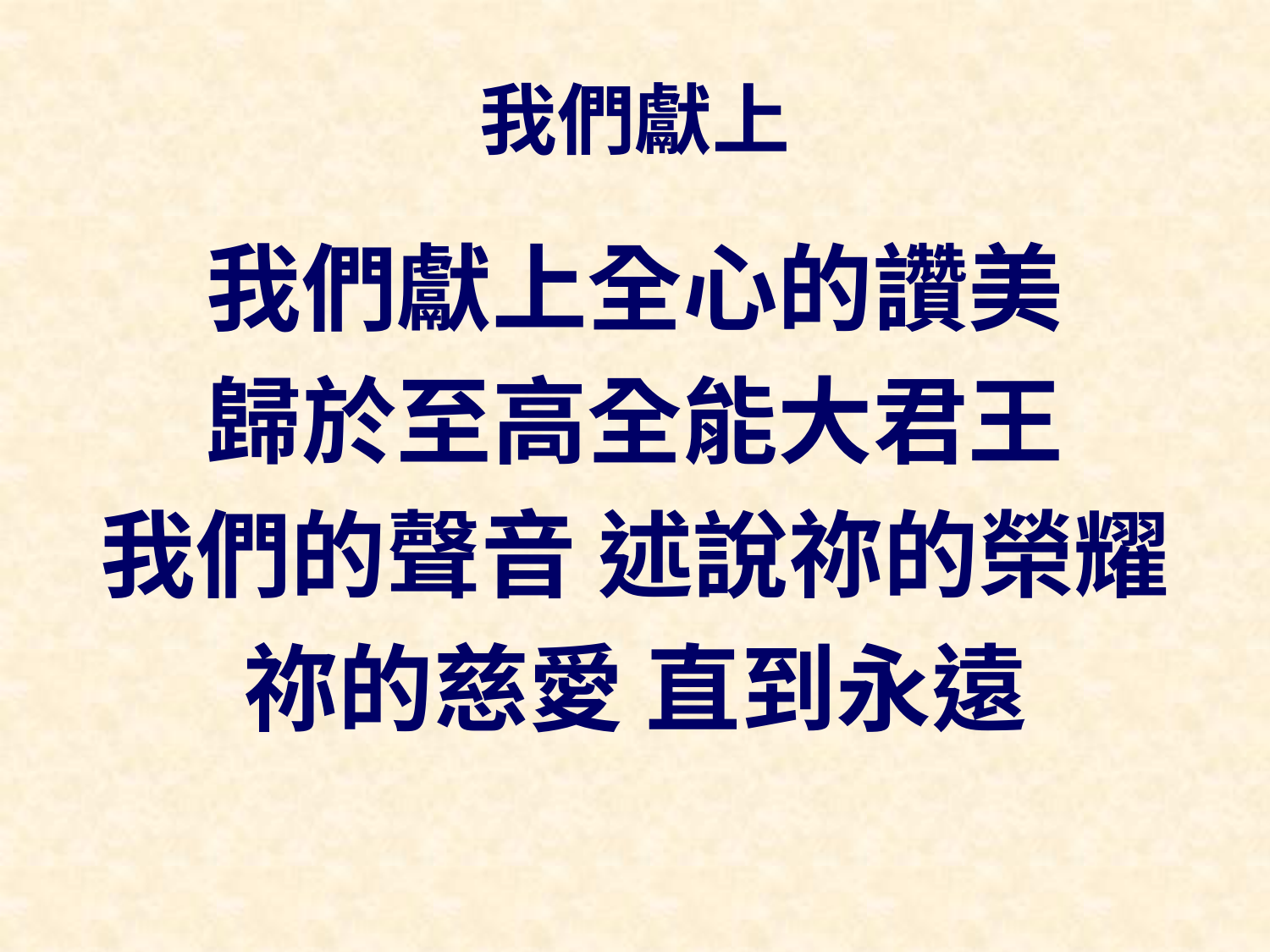

# 我們獻上
我們獻上全心的讚美
歸於至高全能大君王
我們的聲音 述說祢的榮耀
祢的慈愛 直到永遠